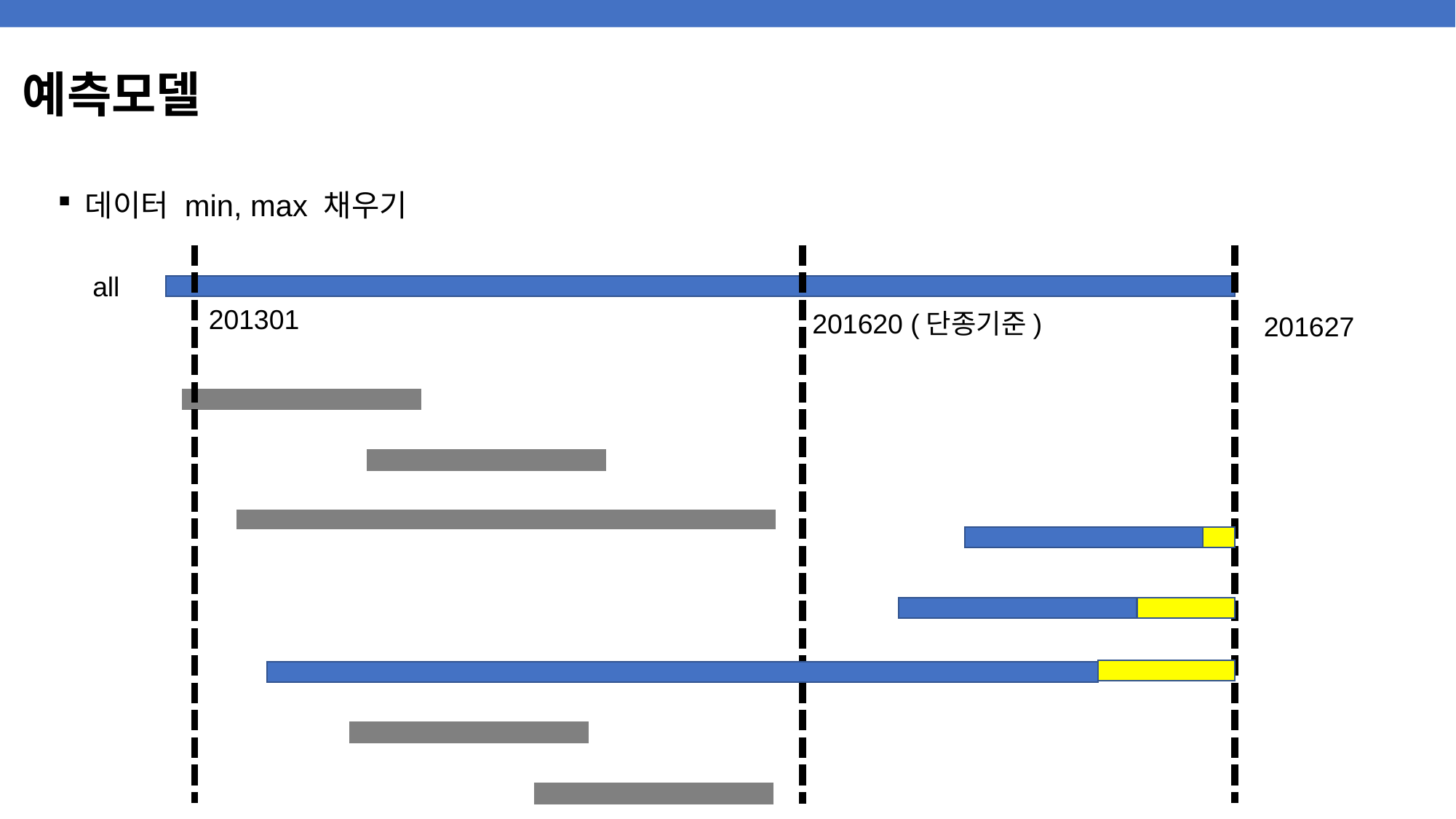

# 예측모델
데이터 min, max 채우기
all

201301
201620 (단종기준)
201627